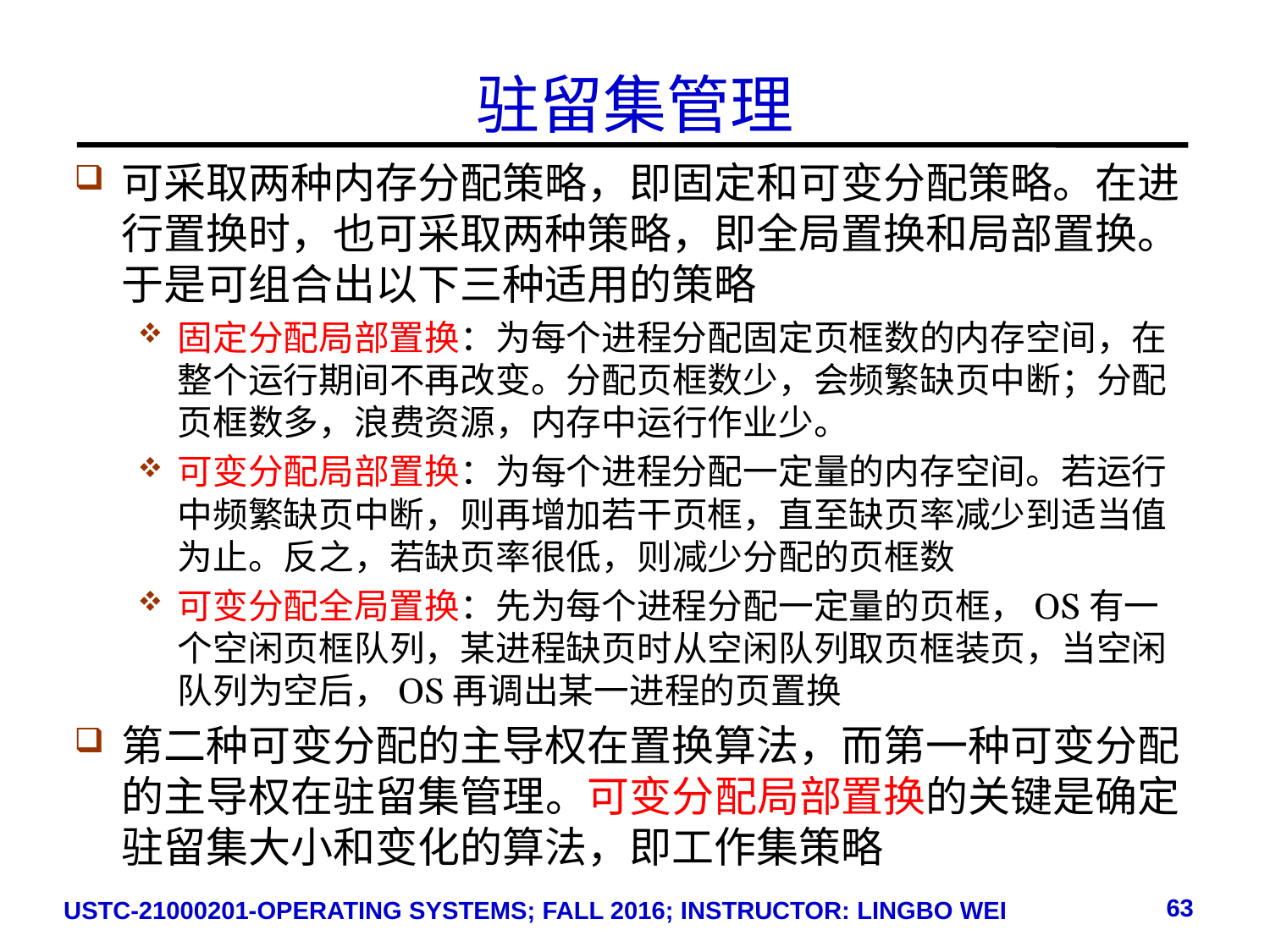

# 驻留集管理
可采取两种内存分配策略，即固定和可变分配策略。在进行置换时，也可采取两种策略，即全局置换和局部置换。于是可组合出以下三种适用的策略
固定分配局部置换：为每个进程分配固定页框数的内存空间，在整个运行期间不再改变。分配页框数少，会频繁缺页中断；分配页框数多，浪费资源，内存中运行作业少。
可变分配局部置换：为每个进程分配一定量的内存空间。若运行中频繁缺页中断，则再增加若干页框，直至缺页率减少到适当值为止。反之，若缺页率很低，则减少分配的页框数
可变分配全局置换：先为每个进程分配一定量的页框，OS有一个空闲页框队列，某进程缺页时从空闲队列取页框装页，当空闲队列为空后，OS再调出某一进程的页置换
第二种可变分配的主导权在置换算法，而第一种可变分配的主导权在驻留集管理。可变分配局部置换的关键是确定驻留集大小和变化的算法，即工作集策略
63
USTC-21000201-OPERATING SYSTEMS; FALL 2016; INSTRUCTOR: LINGBO WEI